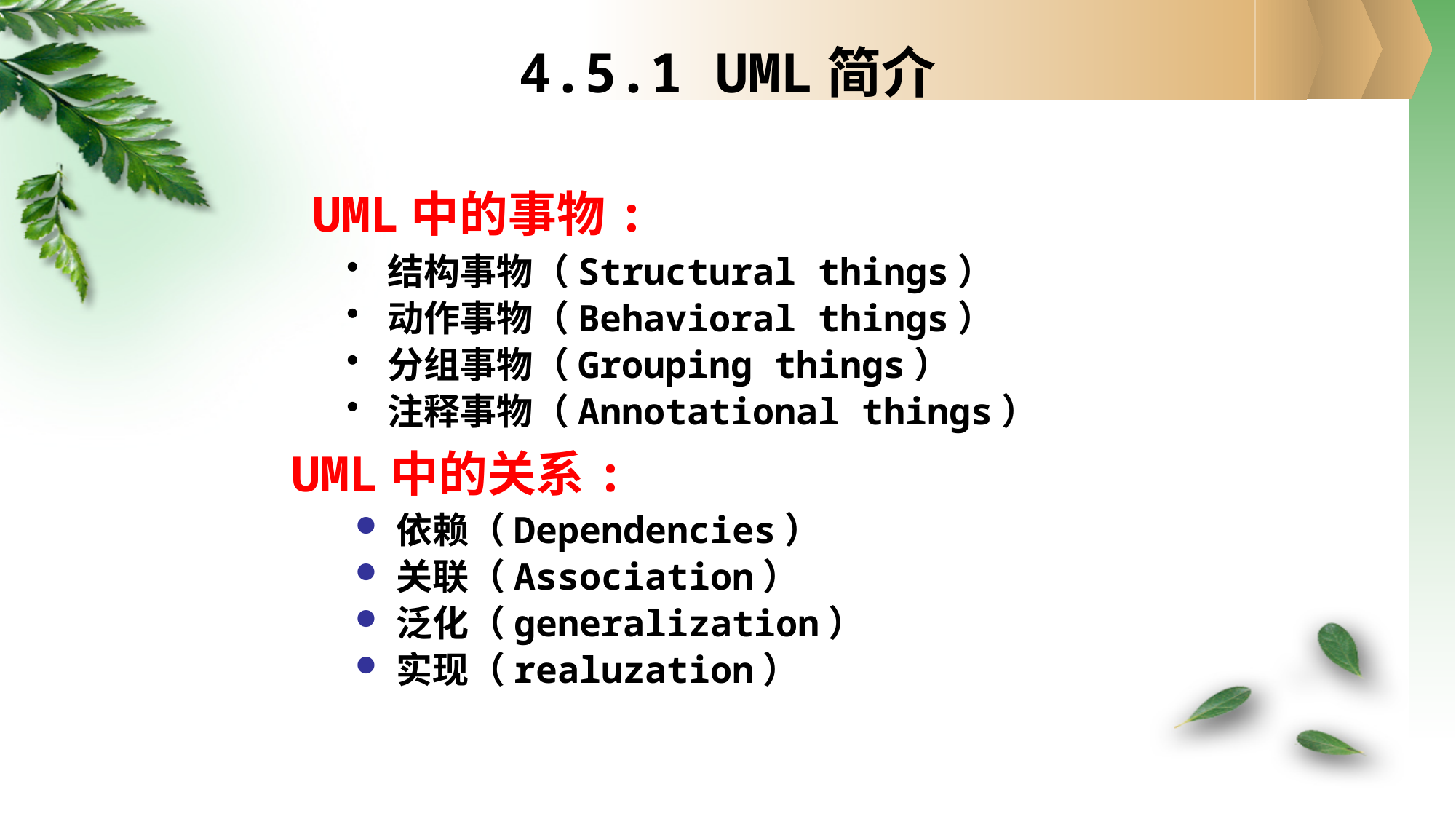

# 4.5.1 UML简介
UML中的事物:
结构事物（Structural things）
动作事物（Behavioral things）
分组事物（Grouping things）
注释事物（Annotational things）

UML中的关系:
依赖（Dependencies）
关联（Association）
泛化（generalization）
实现（realuzation）